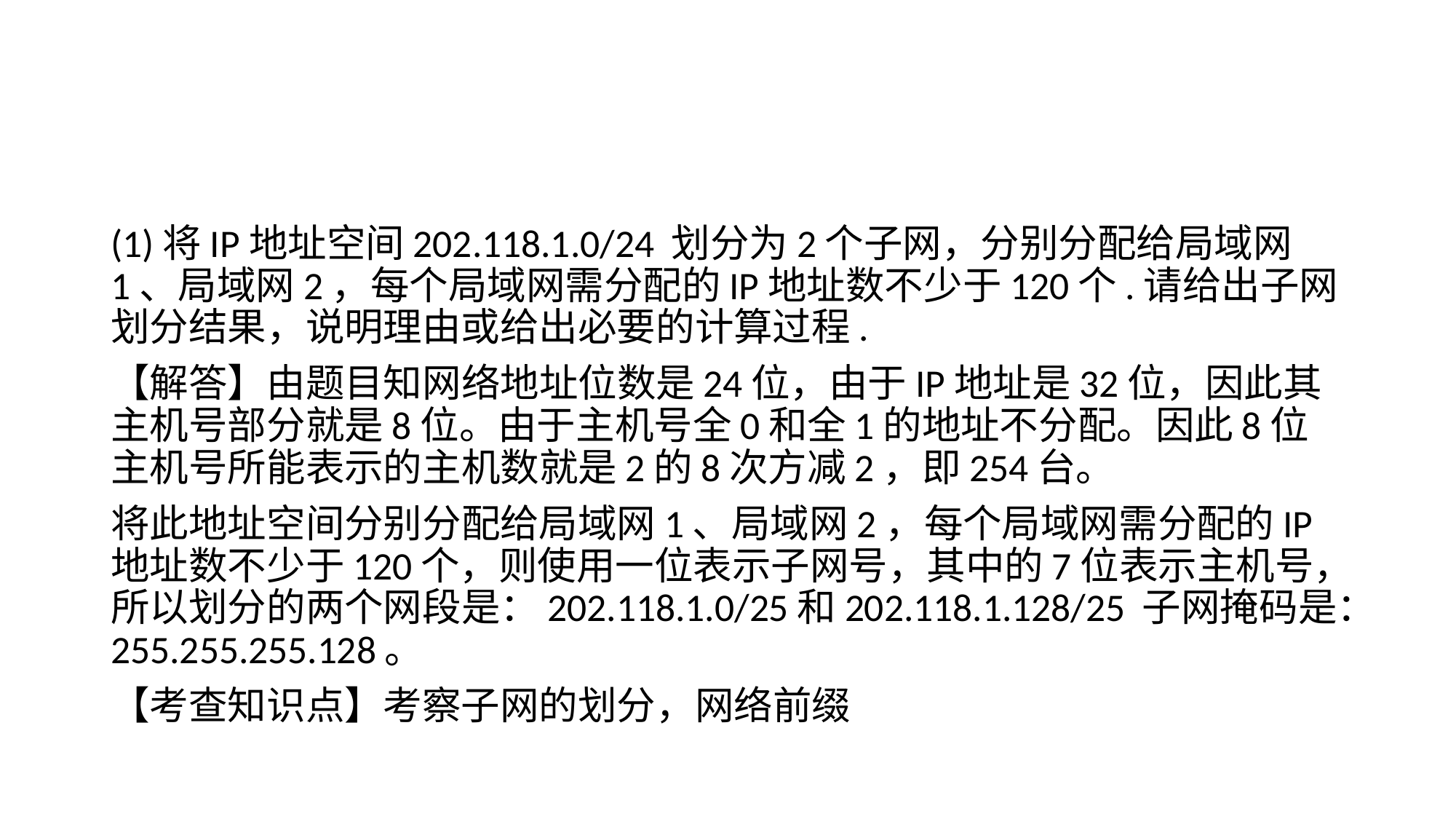

#
(1)将IP地址空间202.118.1.0/24 划分为2个子网，分别分配给局域网1、局域网2，每个局域网需分配的IP地址数不少于120个.请给出子网划分结果，说明理由或给出必要的计算过程.
【解答】由题目知网络地址位数是24位，由于IP地址是32位，因此其主机号部分就是8位。由于主机号全0和全1的地址不分配。因此8位主机号所能表示的主机数就是2的8次方减2，即254台。
将此地址空间分别分配给局域网1、局域网2，每个局域网需分配的IP地址数不少于120个，则使用一位表示子网号，其中的7位表示主机号，所以划分的两个网段是：202.118.1.0/25和202.118.1.128/25 子网掩码是：255.255.255.128。
【考查知识点】考察子网的划分，网络前缀